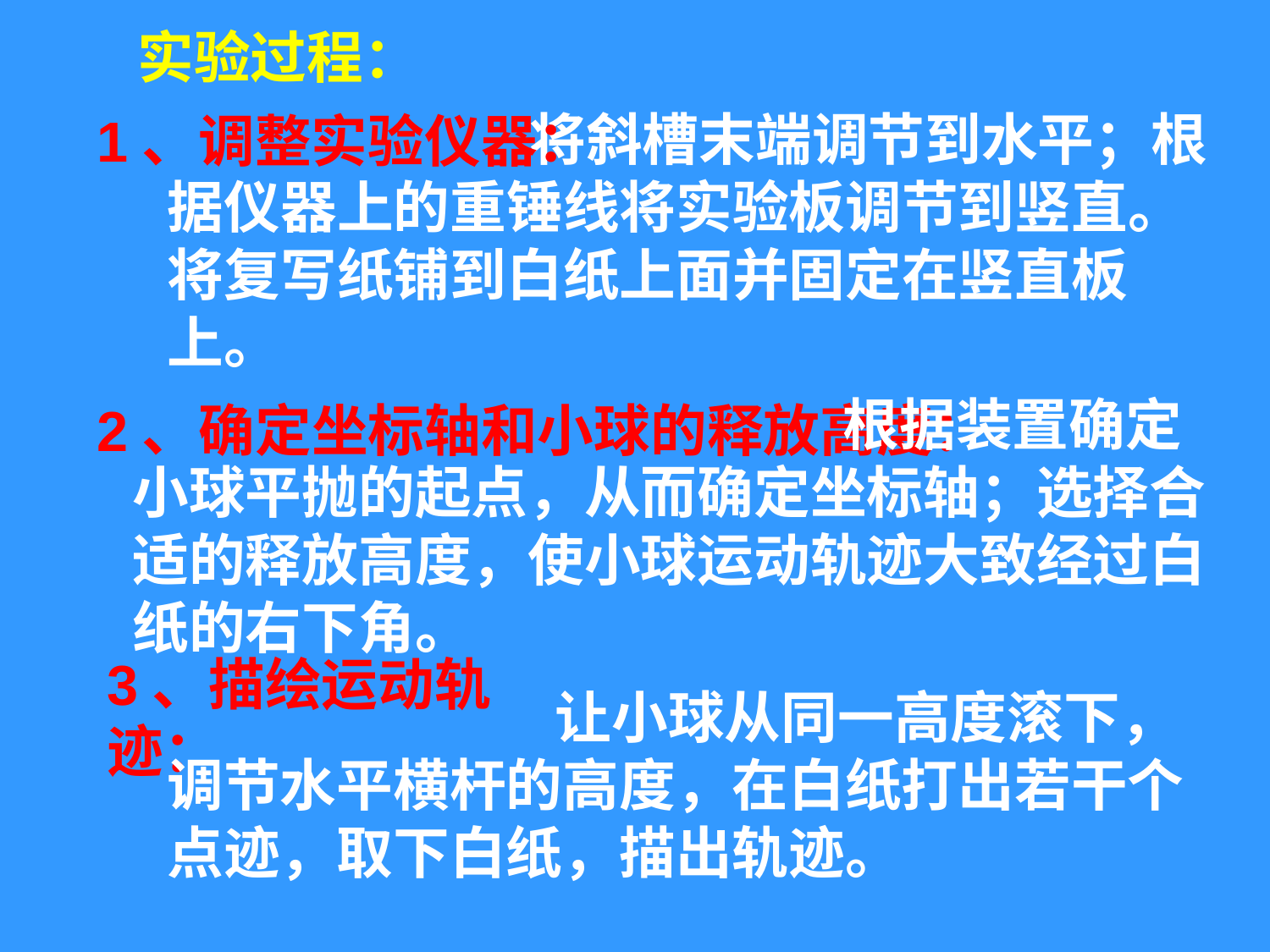

实验过程：
                           将斜槽末端调节到水平；根据仪器上的重锤线将实验板调节到竖直。将复写纸铺到白纸上面并固定在竖直板上。
1、调整实验仪器：
                                                      根据装置确定小球平抛的起点，从而确定坐标轴；选择合适的释放高度，使小球运动轨迹大致经过白纸的右下角。
2、确定坐标轴和小球的释放高度：
3、描绘运动轨迹：
                             让小球从同一高度滚下，调节水平横杆的高度，在白纸打出若干个点迹，取下白纸，描出轨迹。